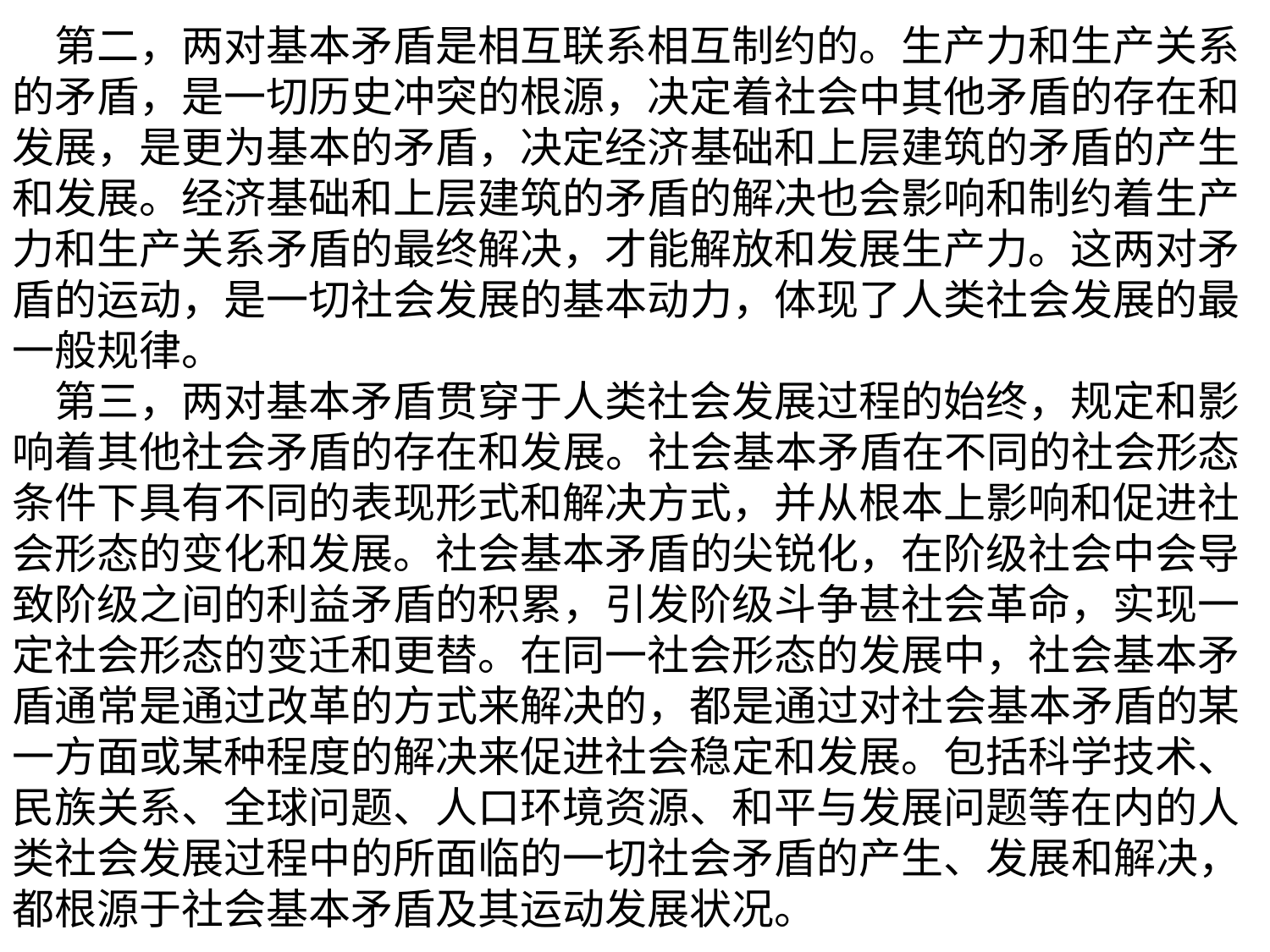

第二，两对基本矛盾是相互联系相互制约的。生产力和生产关系的矛盾，是一切历史冲突的根源，决定着社会中其他矛盾的存在和发展，是更为基本的矛盾，决定经济基础和上层建筑的矛盾的产生和发展。经济基础和上层建筑的矛盾的解决也会影响和制约着生产力和生产关系矛盾的最终解决，才能解放和发展生产力。这两对矛盾的运动，是一切社会发展的基本动力，体现了人类社会发展的最一般规律。
第三，两对基本矛盾贯穿于人类社会发展过程的始终，规定和影响着其他社会矛盾的存在和发展。社会基本矛盾在不同的社会形态条件下具有不同的表现形式和解决方式，并从根本上影响和促进社会形态的变化和发展。社会基本矛盾的尖锐化，在阶级社会中会导致阶级之间的利益矛盾的积累，引发阶级斗争甚社会革命，实现一定社会形态的变迁和更替。在同一社会形态的发展中，社会基本矛盾通常是通过改革的方式来解决的，都是通过对社会基本矛盾的某一方面或某种程度的解决来促进社会稳定和发展。包括科学技术、民族关系、全球问题、人口环境资源、和平与发展问题等在内的人类社会发展过程中的所面临的一切社会矛盾的产生、发展和解决，都根源于社会基本矛盾及其运动发展状况。